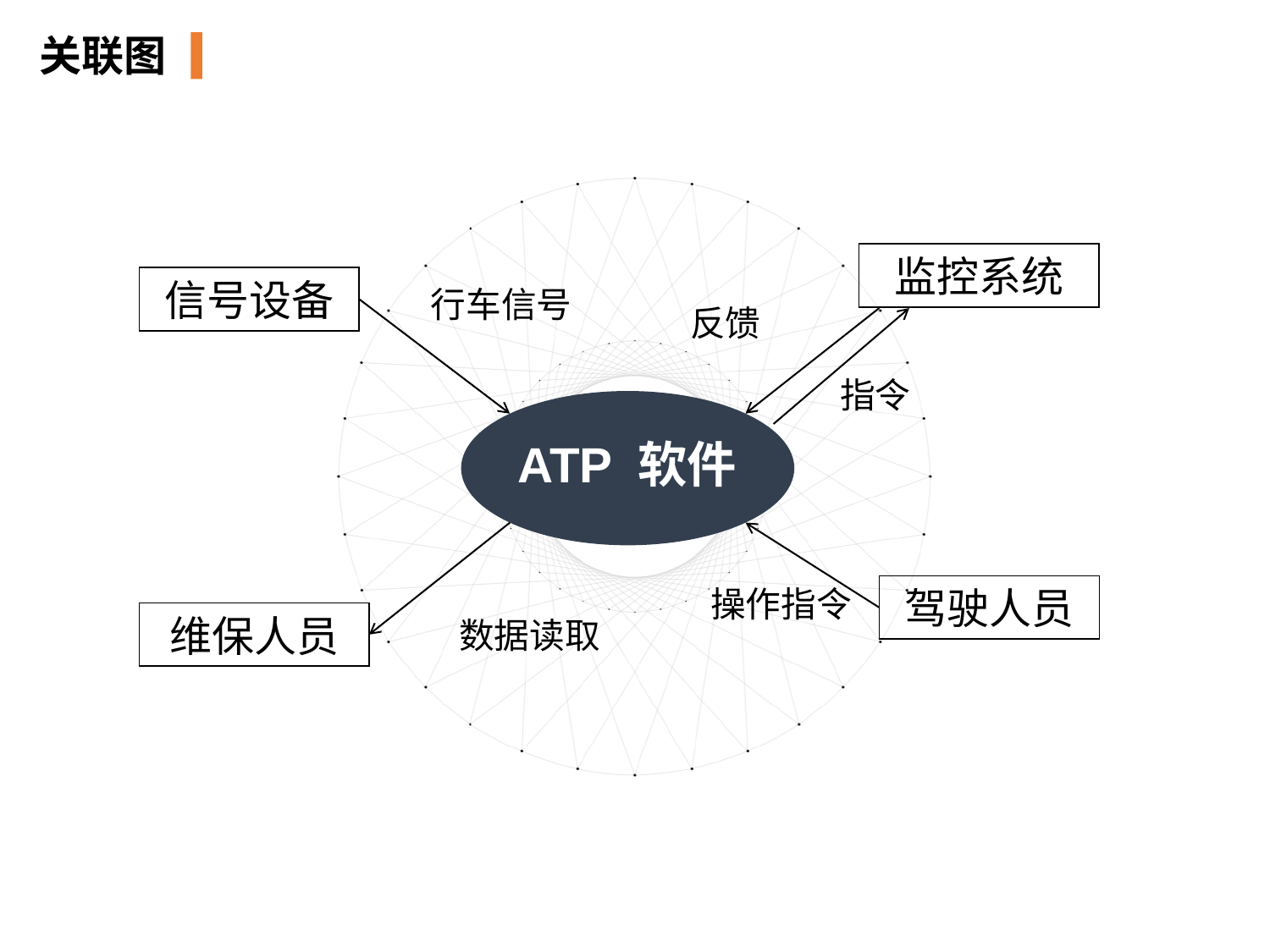

关联图

监控系统
信号设备
行车信号
反馈
指令

ATP 软件
操作指令
驾驶人员
维保人员
数据读取